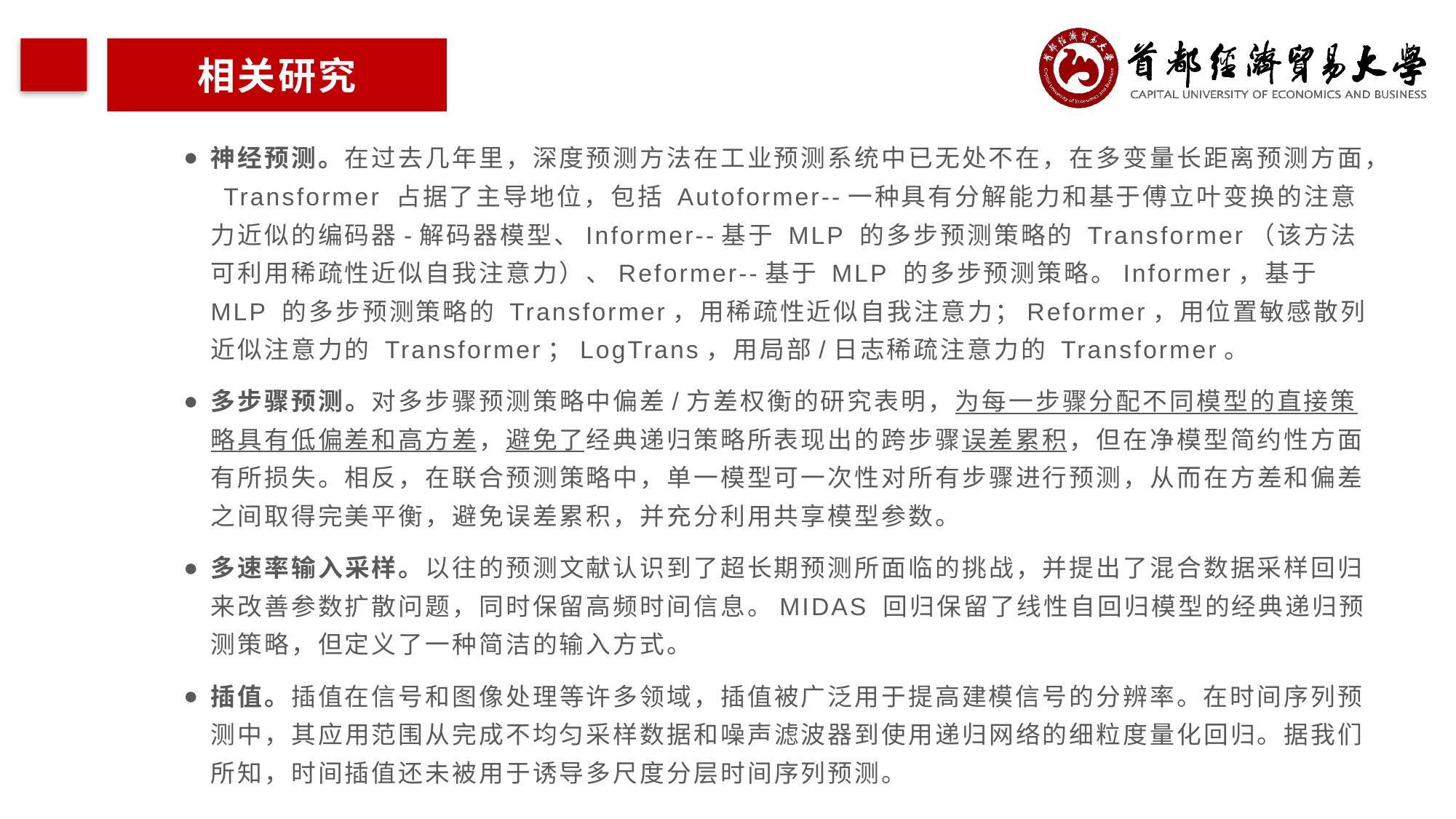

相关研究
神经预测。在过去几年里，深度预测方法在工业预测系统中已无处不在，在多变量长距离预测方面， Transformer 占据了主导地位，包括 Autoformer--一种具有分解能力和基于傅立叶变换的注意力近似的编码器-解码器模型、Informer--基于 MLP 的多步预测策略的 Transformer（该方法可利用稀疏性近似自我注意力）、Reformer--基于 MLP 的多步预测策略。Informer，基于 MLP 的多步预测策略的 Transformer，用稀疏性近似自我注意力；Reformer，用位置敏感散列近似注意力的 Transformer；LogTrans，用局部/日志稀疏注意力的 Transformer。
多步骤预测。对多步骤预测策略中偏差/方差权衡的研究表明，为每一步骤分配不同模型的直接策略具有低偏差和高方差，避免了经典递归策略所表现出的跨步骤误差累积，但在净模型简约性方面有所损失。相反，在联合预测策略中，单一模型可一次性对所有步骤进行预测，从而在方差和偏差之间取得完美平衡，避免误差累积，并充分利用共享模型参数。
多速率输入采样。以往的预测文献认识到了超长期预测所面临的挑战，并提出了混合数据采样回归来改善参数扩散问题，同时保留高频时间信息。MIDAS 回归保留了线性自回归模型的经典递归预测策略，但定义了一种简洁的输入方式。
插值。插值在信号和图像处理等许多领域，插值被广泛用于提高建模信号的分辨率。在时间序列预测中，其应用范围从完成不均匀采样数据和噪声滤波器到使用递归网络的细粒度量化回归。据我们所知，时间插值还未被用于诱导多尺度分层时间序列预测。